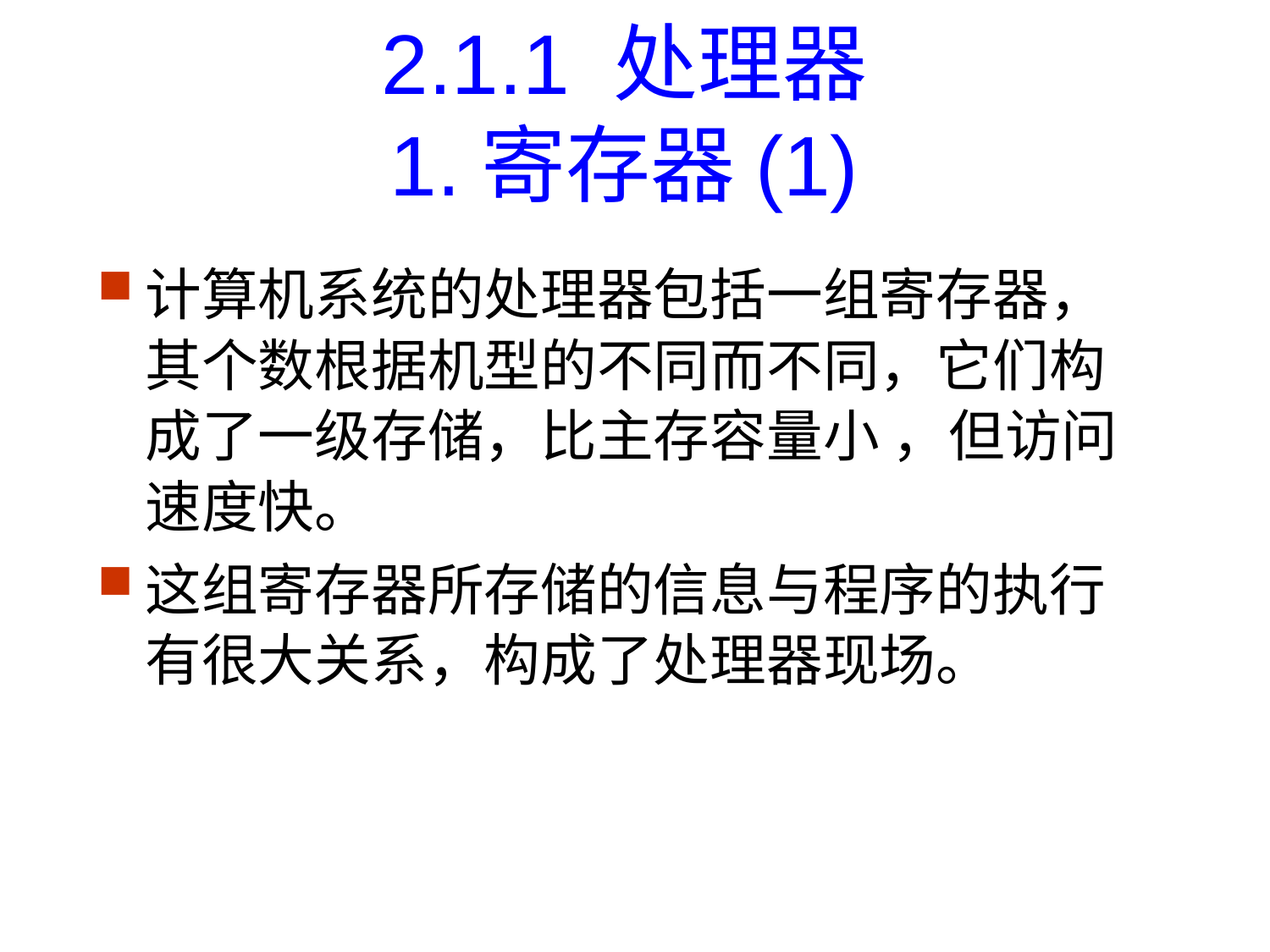

2.1.1 处理器
1.寄存器(1)
计算机系统的处理器包括一组寄存器，其个数根据机型的不同而不同，它们构成了一级存储，比主存容量小 ，但访问速度快。
这组寄存器所存储的信息与程序的执行有很大关系，构成了处理器现场。